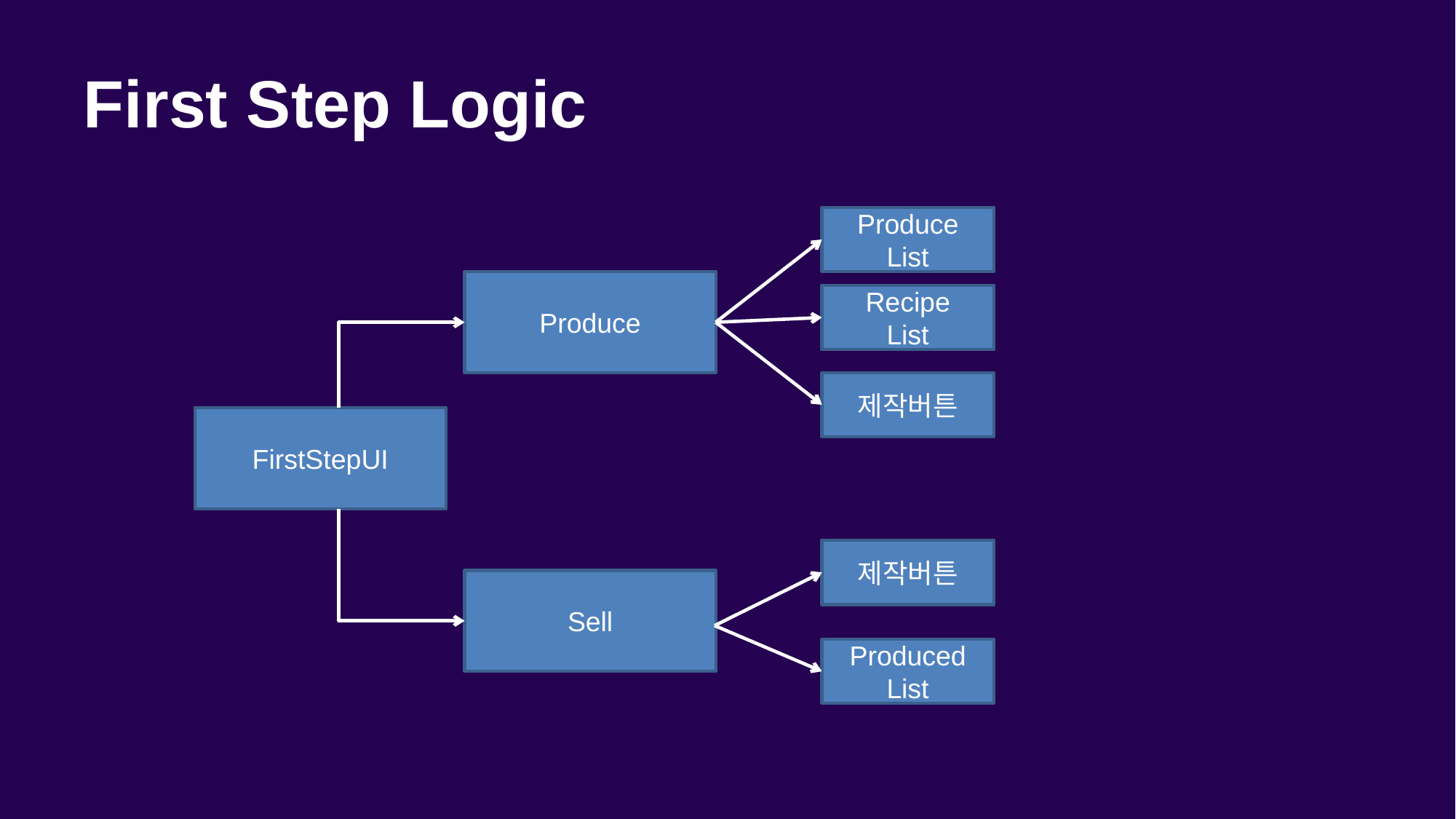

# First Step Logic
Produce
List
Produce
Recipe
List
제작버튼
FirstStepUI
제작버튼
Sell
Produced
List